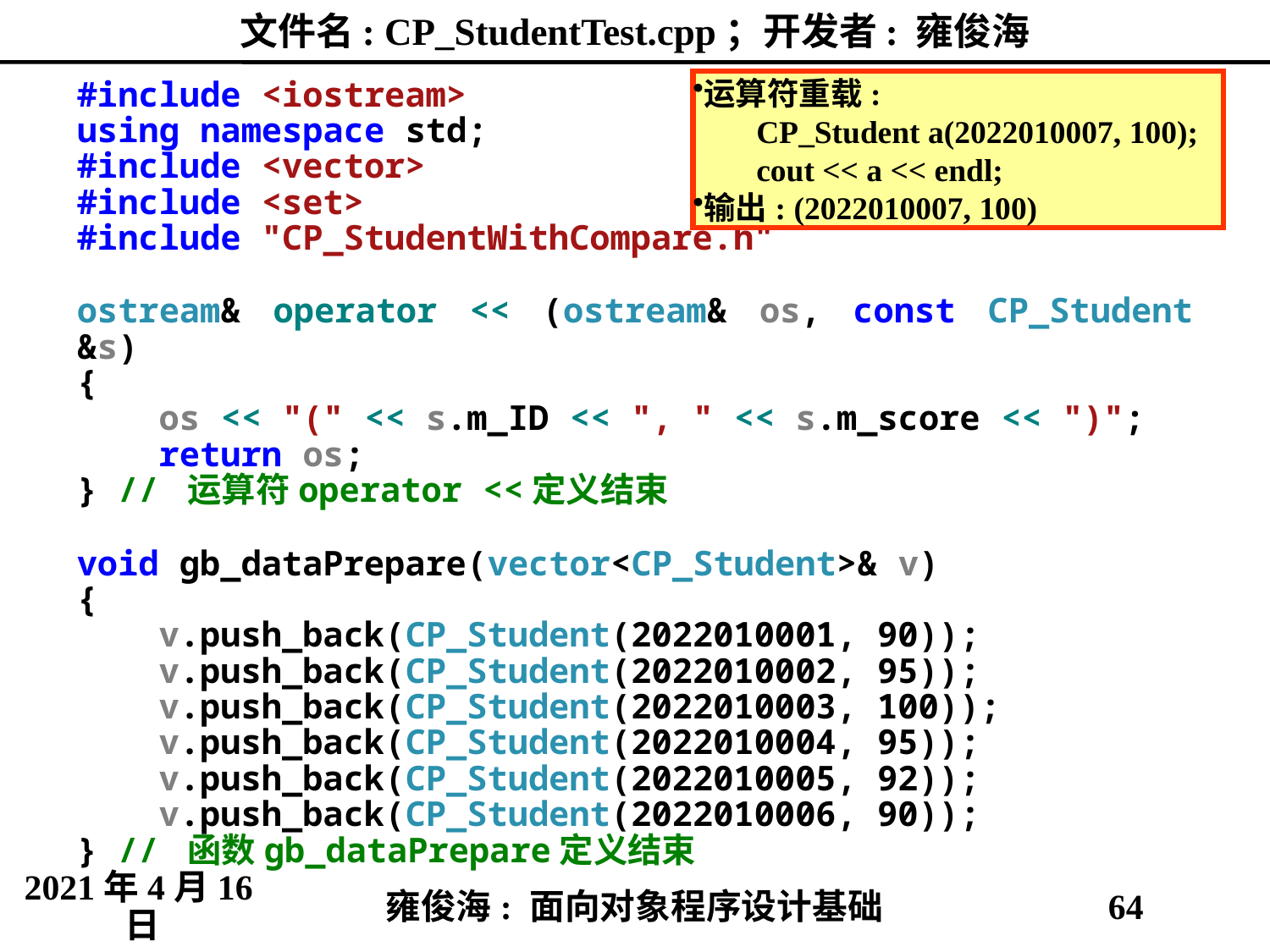

# 文件名: CP_StudentTest.cpp；开发者: 雍俊海

#include <iostream>
using namespace std;
#include <vector>
#include <set>
#include "CP_StudentWithCompare.h"

ostream& operator << (ostream& os, const CP_Student &s)
{
    os << "(" << s.m_ID << ", " << s.m_score << ")";
    return os;
} // 运算符operator <<定义结束

void gb_dataPrepare(vector<CP_Student>& v)
{
    v.push_back(CP_Student(2022010001, 90));
    v.push_back(CP_Student(2022010002, 95));
    v.push_back(CP_Student(2022010003, 100));
    v.push_back(CP_Student(2022010004, 95));
    v.push_back(CP_Student(2022010005, 92));
    v.push_back(CP_Student(2022010006, 90));
} // 函数gb_dataPrepare定义结束
运算符重载:
CP_Student a(2022010007, 100);
cout << a << endl;
输出: (2022010007, 100)
2021年4月16日
雍俊海: 面向对象程序设计基础
64